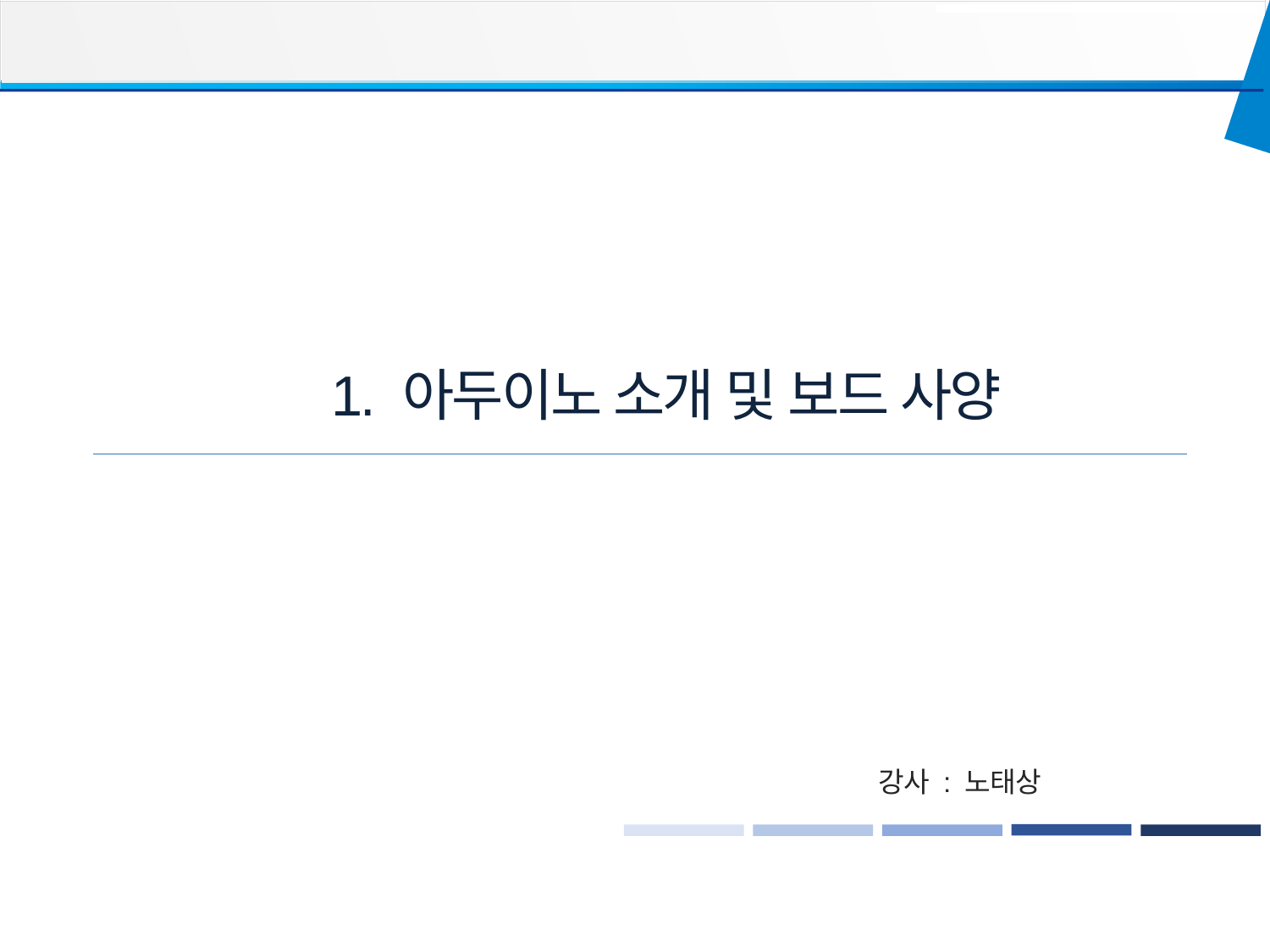

1. 아두이노 소개 및 보드 사양

강사 : 노태상